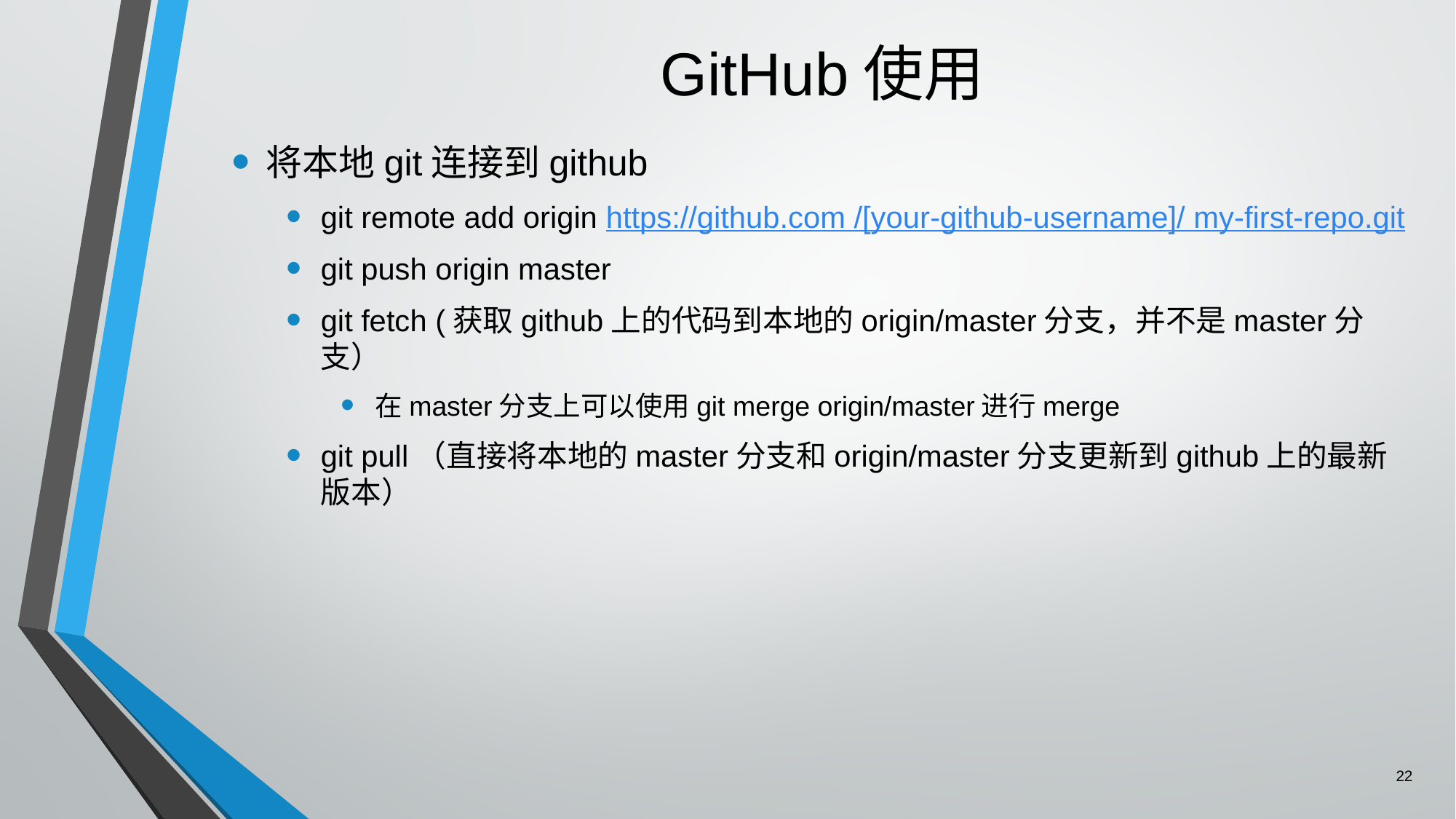

# GitHub使用
将本地git连接到github
git remote add origin https://github.com /[your-github-username]/ my-first-repo.git
git push origin master
git fetch (获取github上的代码到本地的origin/master分支，并不是master分支）
在master分支上可以使用git merge origin/master进行merge
git pull（直接将本地的master分支和origin/master分支更新到github上的最新版本）
22